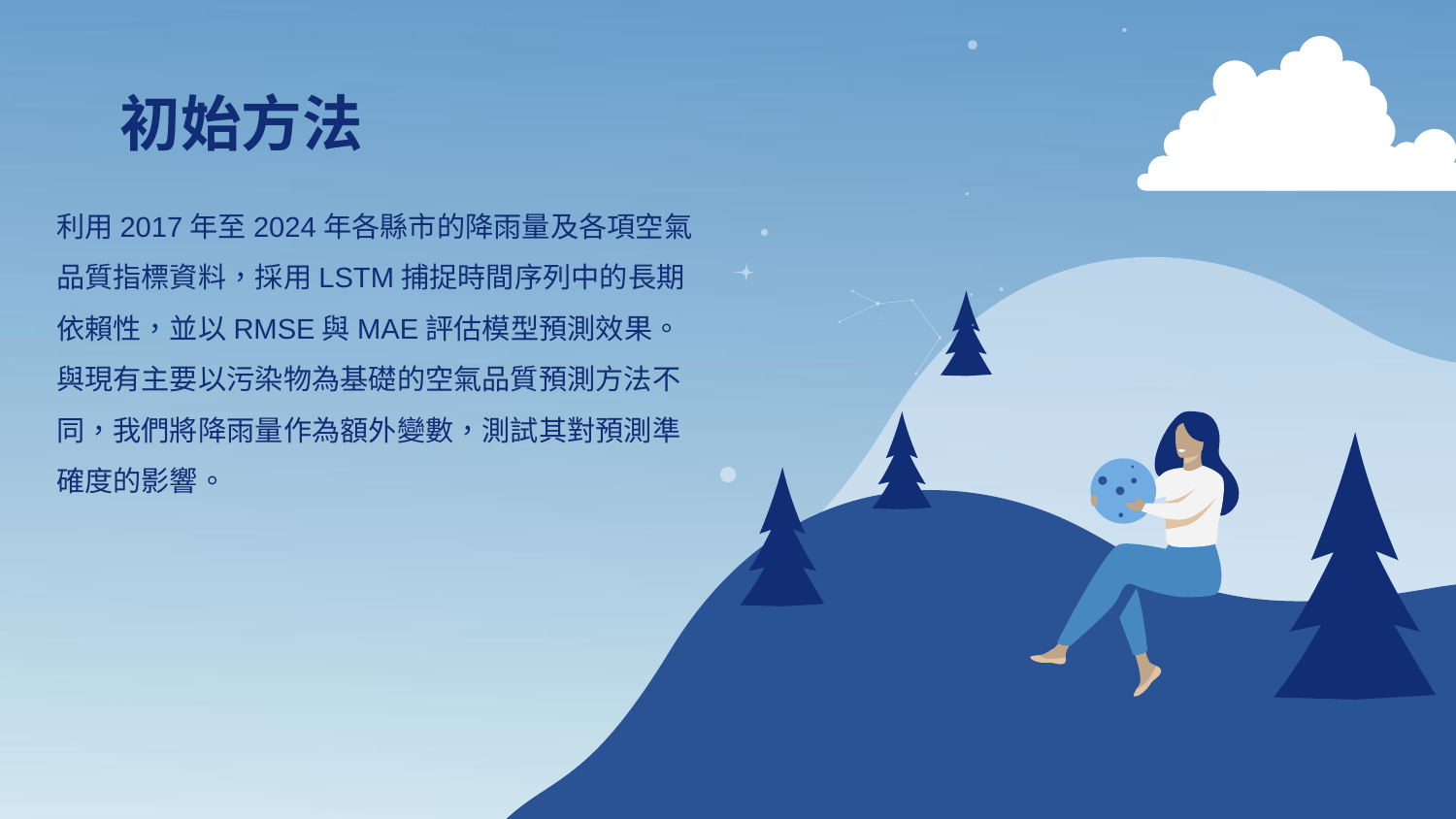

# 初始方法
利用2017年至2024年各縣市的降雨量及各項空氣品質指標資料，採用LSTM捕捉時間序列中的長期依賴性，並以RMSE與MAE評估模型預測效果。與現有主要以污染物為基礎的空氣品質預測方法不同，我們將降雨量作為額外變數，測試其對預測準確度的影響。